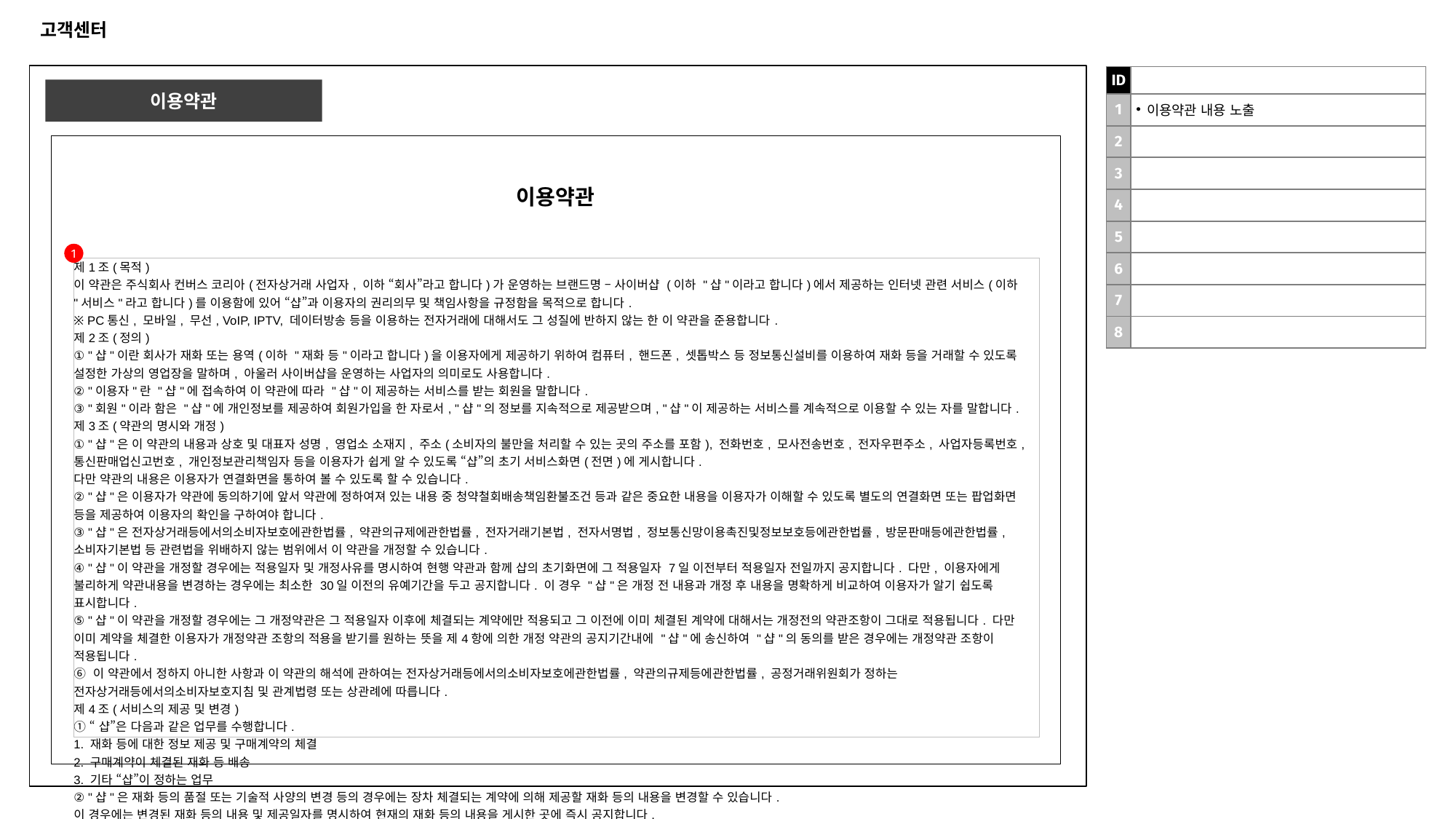

# 고객센터

| ID |  |
| --- | --- |
| 1 | 이용약관 내용 노출 |
| 2 |  |
| 3 |  |
| 4 |  |
| 5 |  |
| 6 |  |
| 7 |  |
| 8 |  |
이용약관

이용약관
1
| 제1조(목적) 이 약관은 주식회사 컨버스 코리아(전자상거래 사업자, 이하 “회사”라고 합니다)가 운영하는 브랜드명 – 사이버샵 (이하 "샵"이라고 합니다)에서 제공하는 인터넷 관련 서비스(이하 "서비스"라고 합니다)를 이용함에 있어 “샵”과 이용자의 권리의무 및 책임사항을 규정함을 목적으로 합니다. ※ PC통신, 모바일, 무선, VoIP, IPTV, 데이터방송 등을 이용하는 전자거래에 대해서도 그 성질에 반하지 않는 한 이 약관을 준용합니다. 제2조(정의) ① "샵"이란 회사가 재화 또는 용역(이하 "재화 등"이라고 합니다)을 이용자에게 제공하기 위하여 컴퓨터, 핸드폰, 셋톱박스 등 정보통신설비를 이용하여 재화 등을 거래할 수 있도록 설정한 가상의 영업장을 말하며, 아울러 사이버샵을 운영하는 사업자의 의미로도 사용합니다. ② "이용자"란 "샵"에 접속하여 이 약관에 따라 "샵"이 제공하는 서비스를 받는 회원을 말합니다. ③ "회원"이라 함은 "샵"에 개인정보를 제공하여 회원가입을 한 자로서, "샵"의 정보를 지속적으로 제공받으며, "샵"이 제공하는 서비스를 계속적으로 이용할 수 있는 자를 말합니다. 제3조(약관의 명시와 개정) ① "샵"은 이 약관의 내용과 상호 및 대표자 성명, 영업소 소재지, 주소(소비자의 불만을 처리할 수 있는 곳의 주소를 포함), 전화번호, 모사전송번호, 전자우편주소, 사업자등록번호, 통신판매업신고번호, 개인정보관리책임자 등을 이용자가 쉽게 알 수 있도록 “샵”의 초기 서비스화면(전면)에 게시합니다. 다만 약관의 내용은 이용자가 연결화면을 통하여 볼 수 있도록 할 수 있습니다. ② "샵"은 이용자가 약관에 동의하기에 앞서 약관에 정하여져 있는 내용 중 청약철회배송책임환불조건 등과 같은 중요한 내용을 이용자가 이해할 수 있도록 별도의 연결화면 또는 팝업화면 등을 제공하여 이용자의 확인을 구하여야 합니다. ③ "샵"은 전자상거래등에서의소비자보호에관한법률, 약관의규제에관한법률, 전자거래기본법, 전자서명법, 정보통신망이용촉진및정보보호등에관한법률, 방문판매등에관한법률, 소비자기본법 등 관련법을 위배하지 않는 범위에서 이 약관을 개정할 수 있습니다. ④ "샵"이 약관을 개정할 경우에는 적용일자 및 개정사유를 명시하여 현행 약관과 함께 샵의 초기화면에 그 적용일자 7일 이전부터 적용일자 전일까지 공지합니다. 다만, 이용자에게 불리하게 약관내용을 변경하는 경우에는 최소한 30일 이전의 유예기간을 두고 공지합니다. 이 경우 "샵"은 개정 전 내용과 개정 후 내용을 명확하게 비교하여 이용자가 알기 쉽도록 표시합니다. ⑤ "샵"이 약관을 개정할 경우에는 그 개정약관은 그 적용일자 이후에 체결되는 계약에만 적용되고 그 이전에 이미 체결된 계약에 대해서는 개정전의 약관조항이 그대로 적용됩니다. 다만 이미 계약을 체결한 이용자가 개정약관 조항의 적용을 받기를 원하는 뜻을 제4항에 의한 개정 약관의 공지기간내에 "샵"에 송신하여 "샵"의 동의를 받은 경우에는 개정약관 조항이 적용됩니다. ⑥ 이 약관에서 정하지 아니한 사항과 이 약관의 해석에 관하여는 전자상거래등에서의소비자보호에관한법률, 약관의규제등에관한법률, 공정거래위원회가 정하는 전자상거래등에서의소비자보호지침 및 관계법령 또는 상관례에 따릅니다. 제4조(서비스의 제공 및 변경) ① “샵”은 다음과 같은 업무를 수행합니다. 1. 재화 등에 대한 정보 제공 및 구매계약의 체결 2. 구매계약이 체결된 재화 등 배송 3. 기타 “샵”이 정하는 업무 ② "샵"은 재화 등의 품절 또는 기술적 사양의 변경 등의 경우에는 장차 체결되는 계약에 의해 제공할 재화 등의 내용을 변경할 수 있습니다. 이 경우에는 변경된 재화 등의 내용 및 제공일자를 명시하여 현재의 재화 등의 내용을 게시한 곳에 즉시 공지합니다. 블라블라 |
| --- |